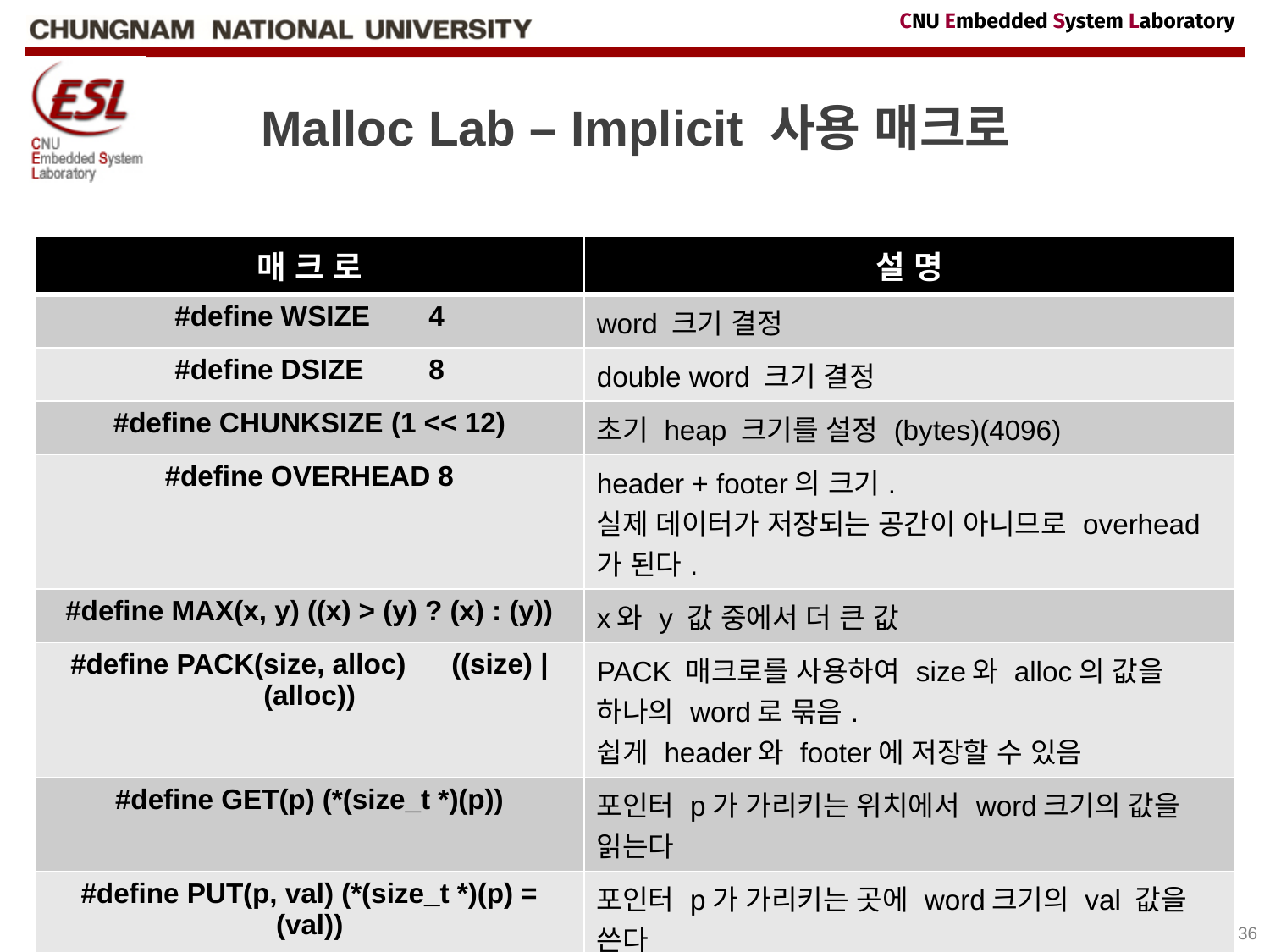

# Malloc Lab – Implicit 사용 매크로
| 매 크 로 | 설 명 |
| --- | --- |
| #define WSIZE 4 | word 크기 결정 |
| #define DSIZE 8 | double word 크기 결정 |
| #define CHUNKSIZE (1 << 12) | 초기 heap 크기를 설정 (bytes)(4096) |
| #define OVERHEAD 8 | header + footer의 크기. 실제 데이터가 저장되는 공간이 아니므로 overhead가 된다. |
| #define MAX(x, y) ((x) > (y) ? (x) : (y)) | x와 y 값 중에서 더 큰 값 |
| #define PACK(size, alloc) ((size) | (alloc)) | PACK 매크로를 사용하여 size와 alloc의 값을 하나의 word로 묶음. 쉽게 header와 footer에 저장할 수 있음 |
| #define GET(p) (\*(size\_t \*)(p)) | 포인터 p가 가리키는 위치에서 word크기의 값을 읽는다 |
| #define PUT(p, val) (\*(size\_t \*)(p) = (val)) | 포인터 p가 가리키는 곳에 word크기의 val 값을 쓴다 |
2018 Fall, System Programming
36